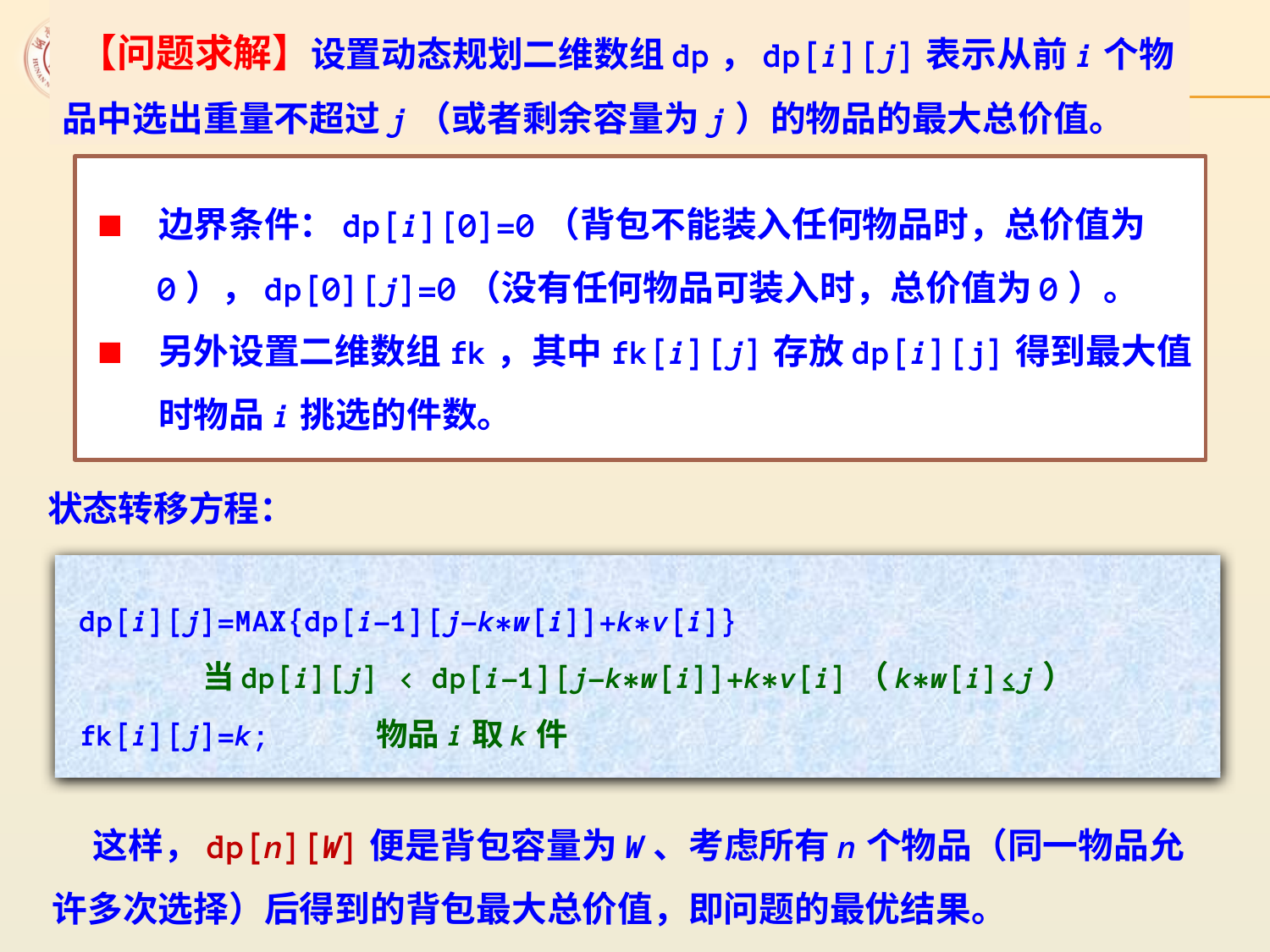

【问题求解】设置动态规划二维数组dp，dp[i][j]表示从前i个物品中选出重量不超过j（或者剩余容量为j）的物品的最大总价值。
边界条件：dp[i][0]=0（背包不能装入任何物品时，总价值为0），dp[0][j]=0（没有任何物品可装入时，总价值为0）。
另外设置二维数组fk，其中fk[i][j]存放dp[i][j]得到最大值时物品i挑选的件数。
状态转移方程：
dp[i][j]=MAX{dp[i-1][j-k*w[i]]+k*v[i]}
                当dp[i][j] < dp[i-1][j-k*w[i]]+k*v[i]（k*w[i]≤j）
fk[i][j]=k;	  物品i取k件
    这样，dp[n][W]便是背包容量为W、考虑所有n个物品（同一物品允许多次选择）后得到的背包最大总价值，即问题的最优结果。